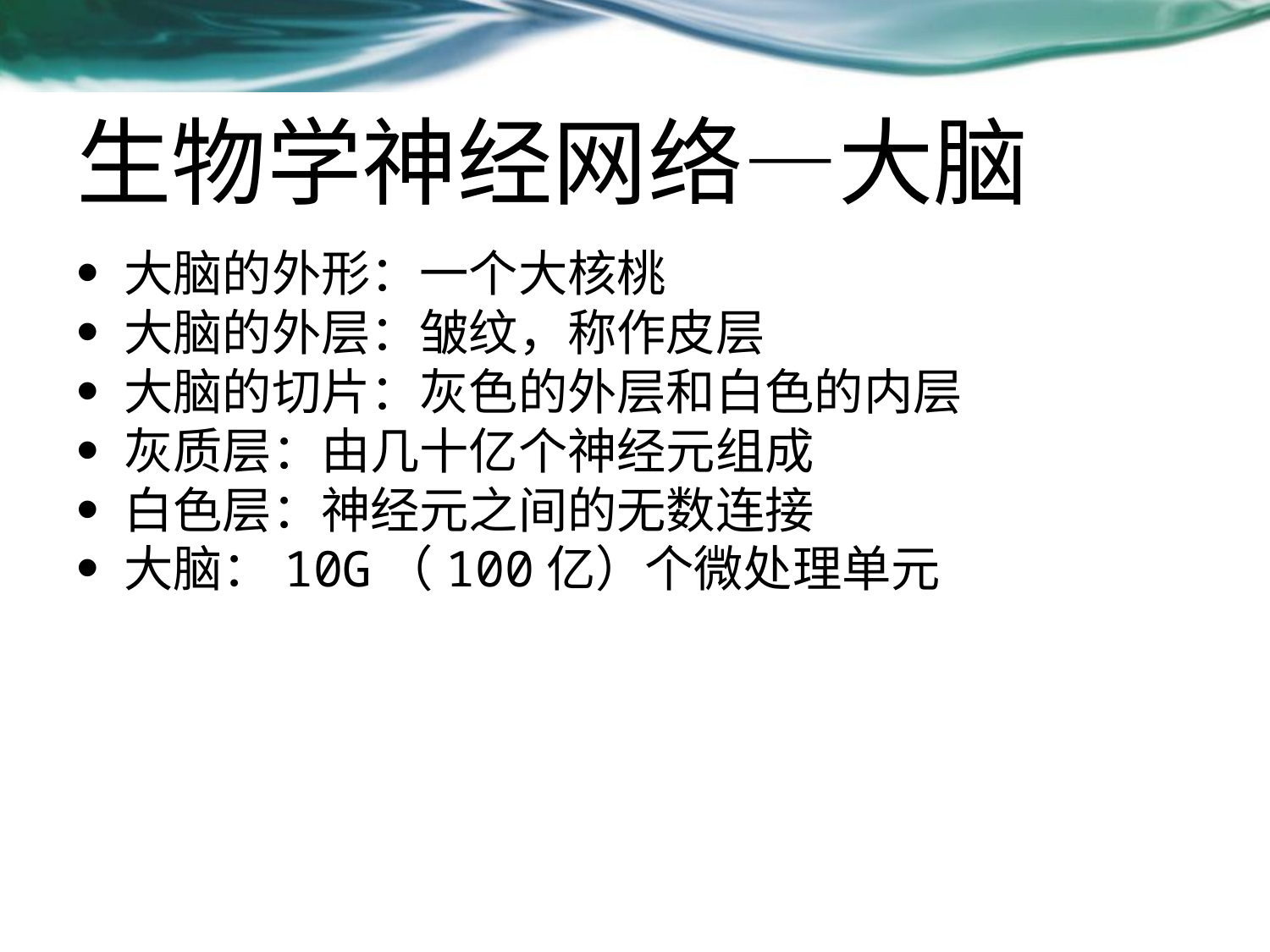

# 生物学神经网络—大脑
大脑的外形：一个大核桃
大脑的外层：皱纹，称作皮层
大脑的切片：灰色的外层和白色的内层
灰质层：由几十亿个神经元组成
白色层：神经元之间的无数连接
大脑：10G（100亿）个微处理单元